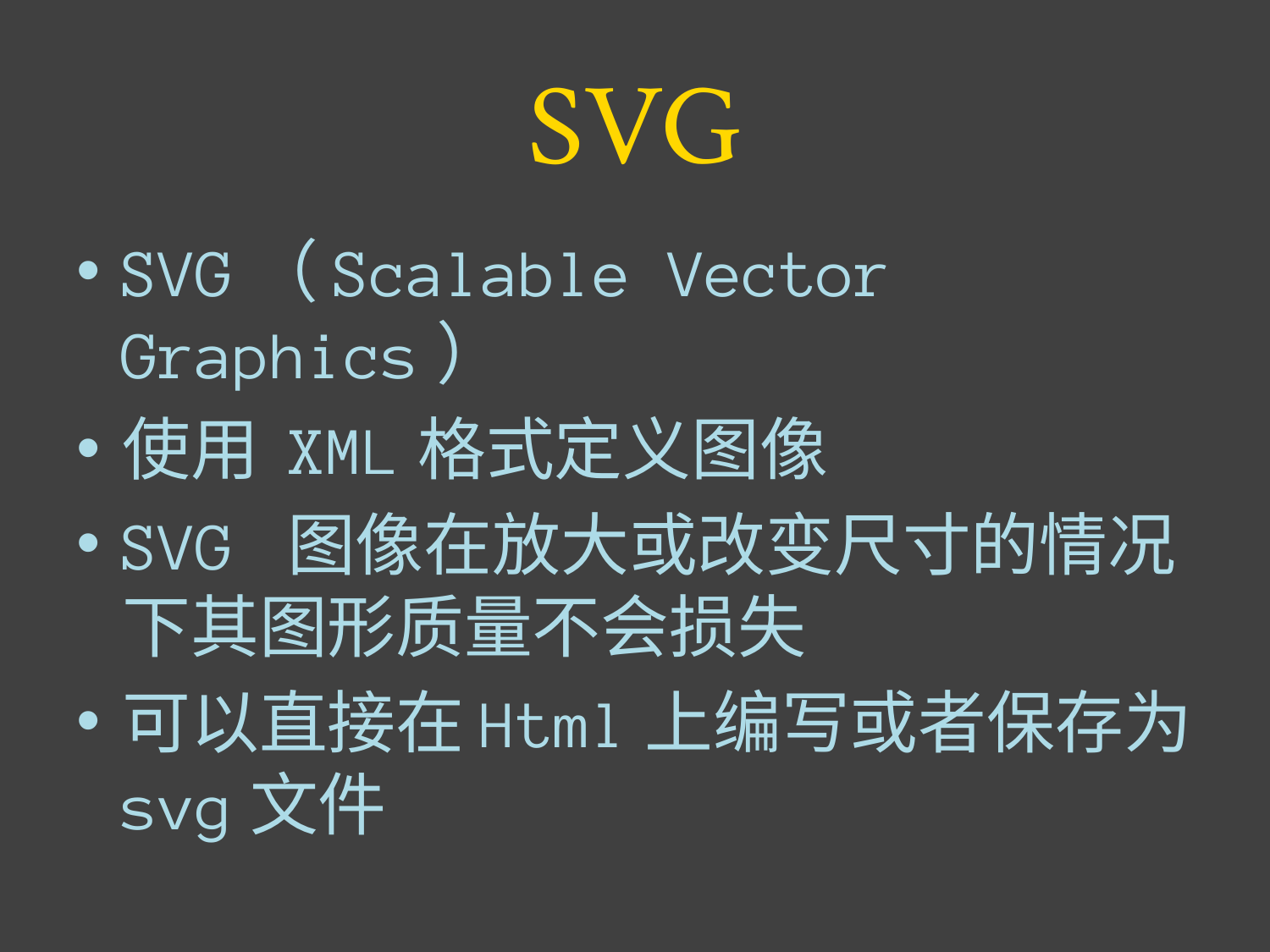

# SVG
SVG（Scalable Vector Graphics）
使用 XML格式定义图像
SVG 图像在放大或改变尺寸的情况下其图形质量不会损失
可以直接在Html上编写或者保存为svg文件